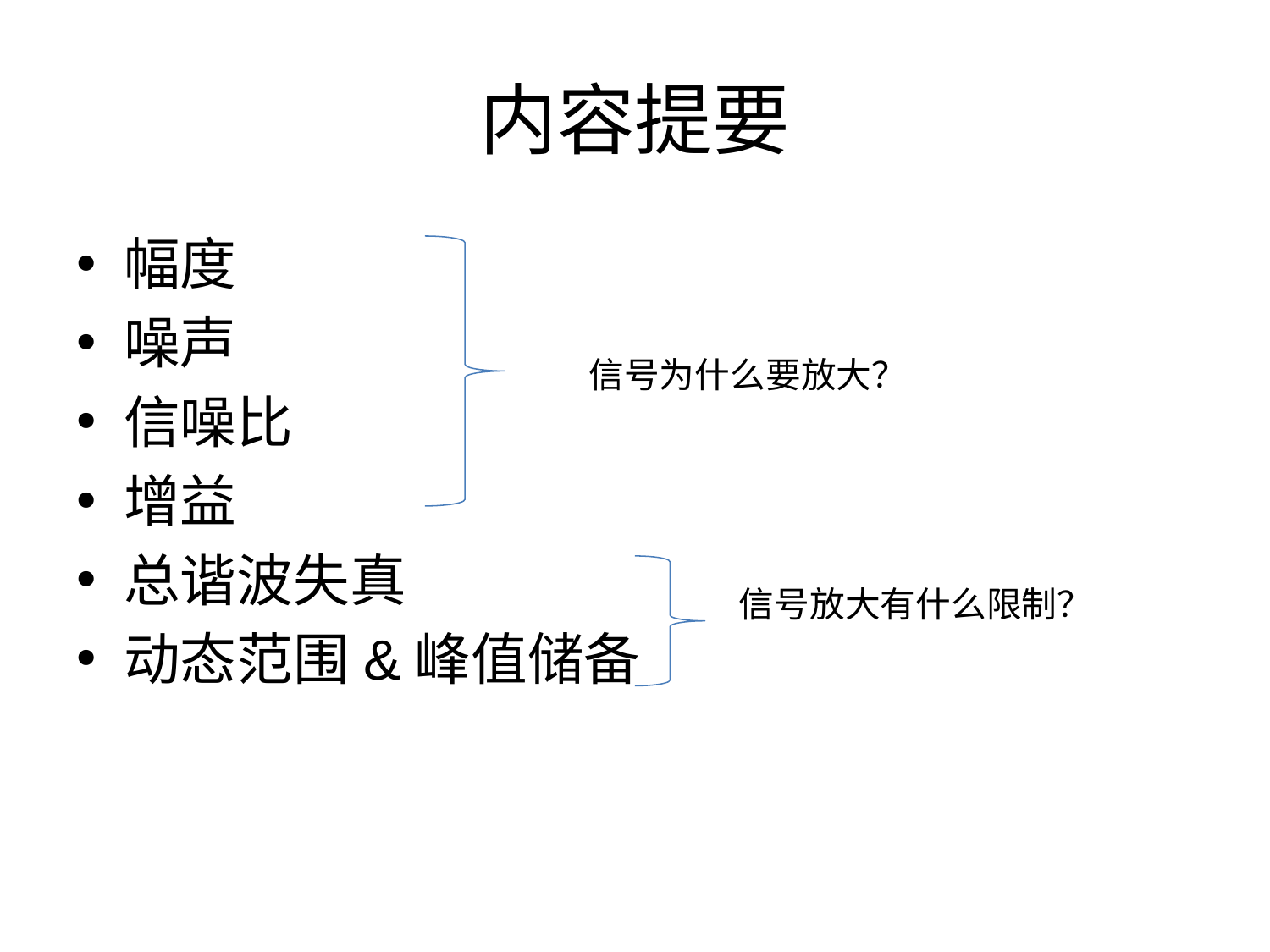

# 内容提要
幅度
噪声
信噪比
增益
总谐波失真
动态范围&峰值储备

信号为什么要放大？

信号放大有什么限制？